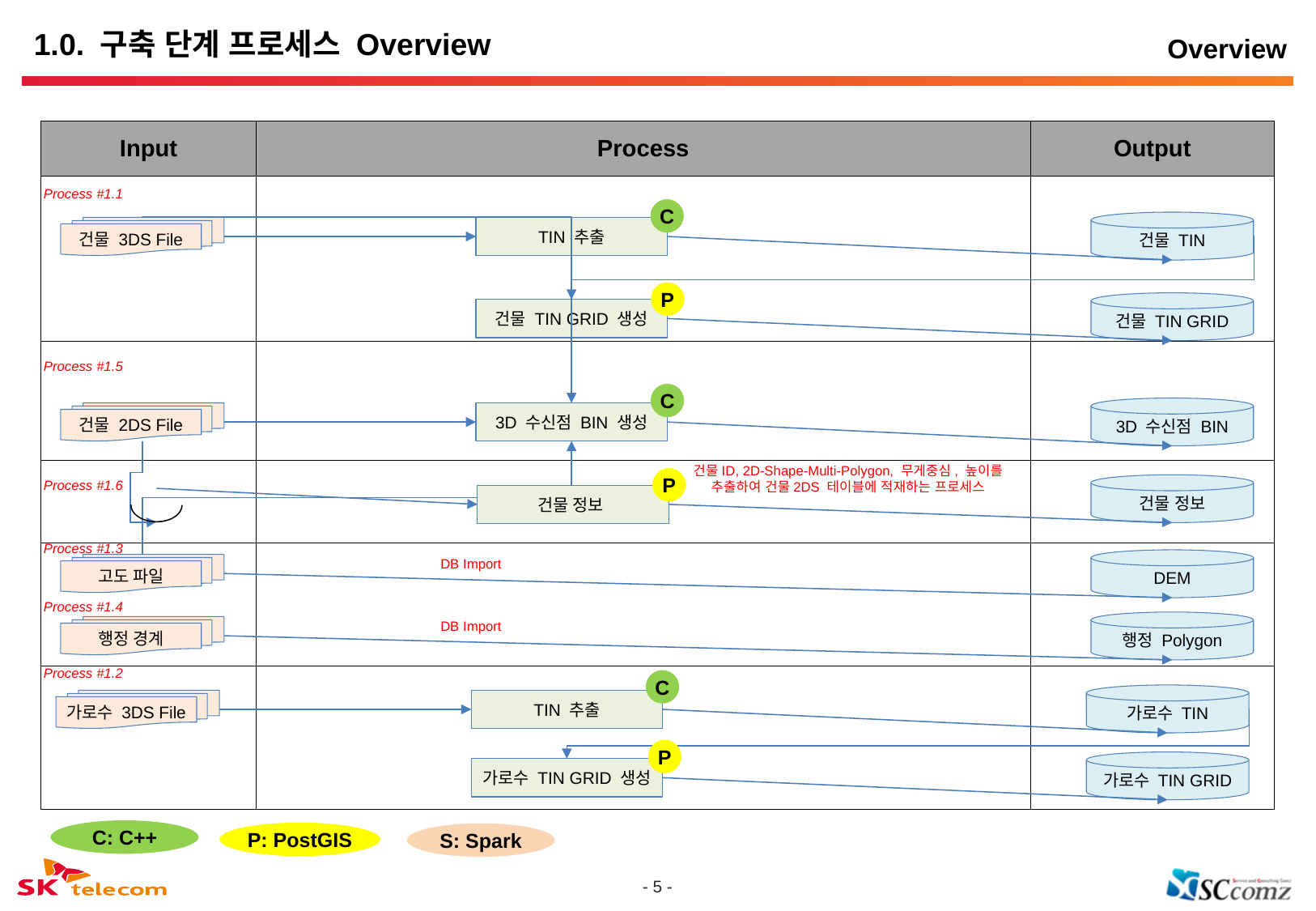

# 1.0. 구축 단계 프로세스 Overview
Overview
| Input | Process | Output |
| --- | --- | --- |
|  |  |  |
|  |  |  |
|  |  |  |
|  |  |  |
|  |  |  |
Process #1.1
C
건물 TIN
건물 3DS File
TIN 추출
P
건물 TIN GRID
건물 TIN GRID 생성
Process #1.5
C
3D 수신점 BIN
건물 2DS File
3D 수신점 BIN 생성
건물ID, 2D-Shape-Multi-Polygon, 무게중심, 높이를
추출하여 건물2DS 테이블에 적재하는 프로세스
Process #1.6
P
건물 정보
건물 정보

Process #1.3
DB Import
DEM
고도 파일
Process #1.4
DB Import
행정 Polygon
행정 경계
Process #1.2
C
가로수 TIN
가로수 3DS File
TIN 추출
P
가로수 TIN GRID
가로수 TIN GRID 생성
C: C++
P: PostGIS
S: Spark